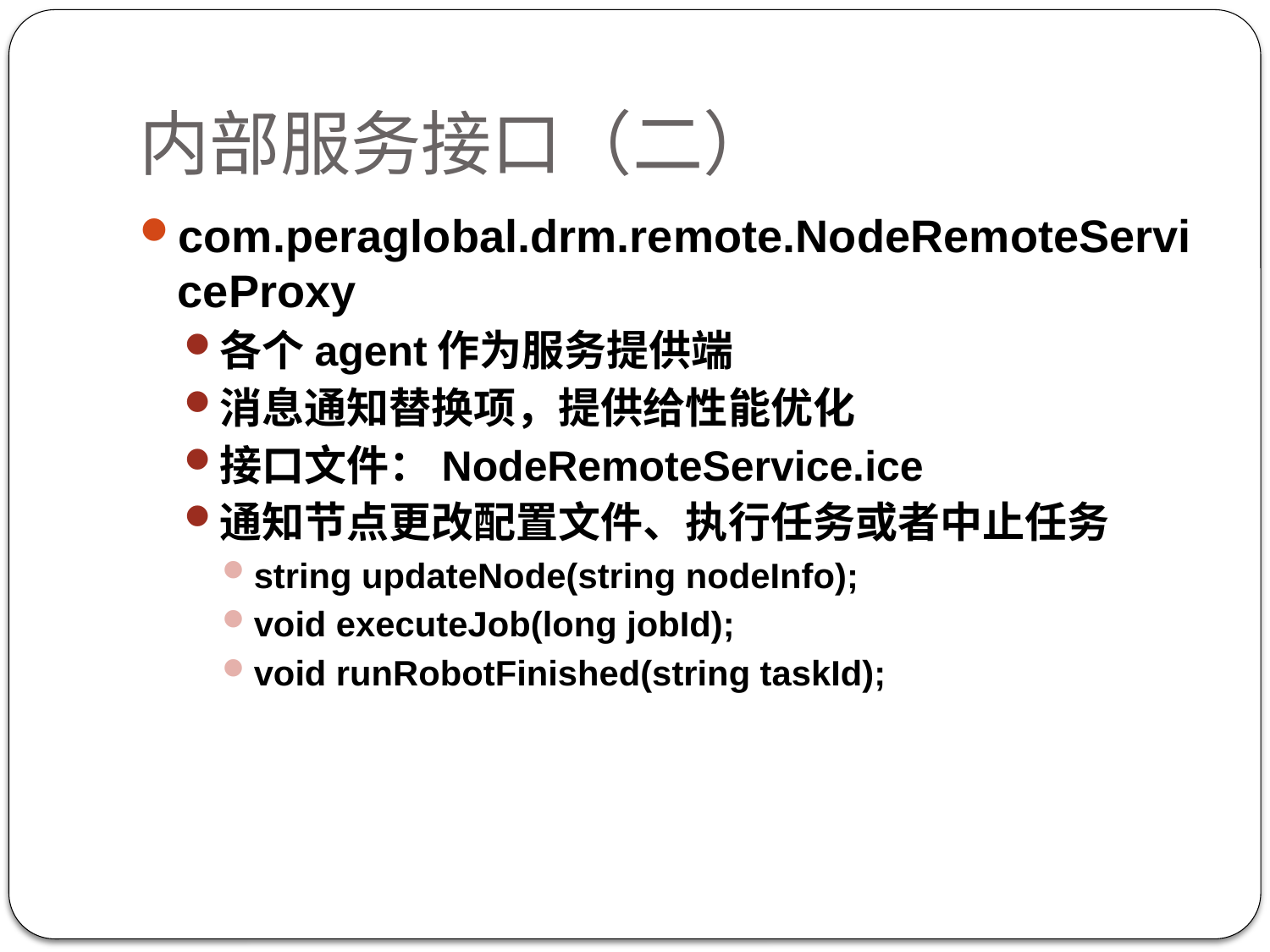

# 内部服务接口（二）
com.peraglobal.drm.remote.NodeRemoteServiceProxy
各个agent作为服务提供端
消息通知替换项，提供给性能优化
接口文件：NodeRemoteService.ice
通知节点更改配置文件、执行任务或者中止任务
string updateNode(string nodeInfo);
void executeJob(long jobId);
void runRobotFinished(string taskId);